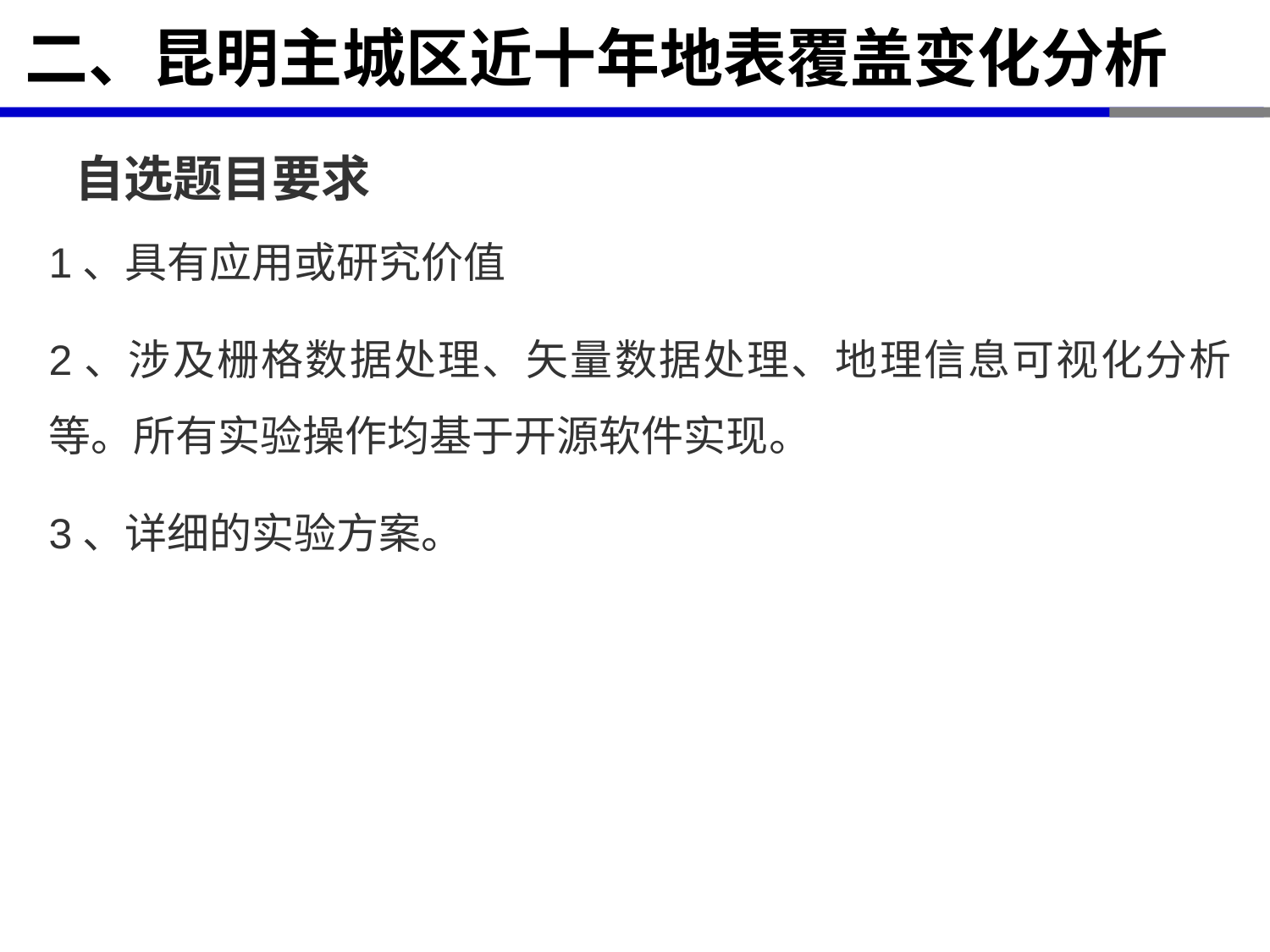

# 二、昆明主城区近十年地表覆盖变化分析
自选题目要求
1、具有应用或研究价值
2、涉及栅格数据处理、矢量数据处理、地理信息可视化分析等。所有实验操作均基于开源软件实现。
3、详细的实验方案。